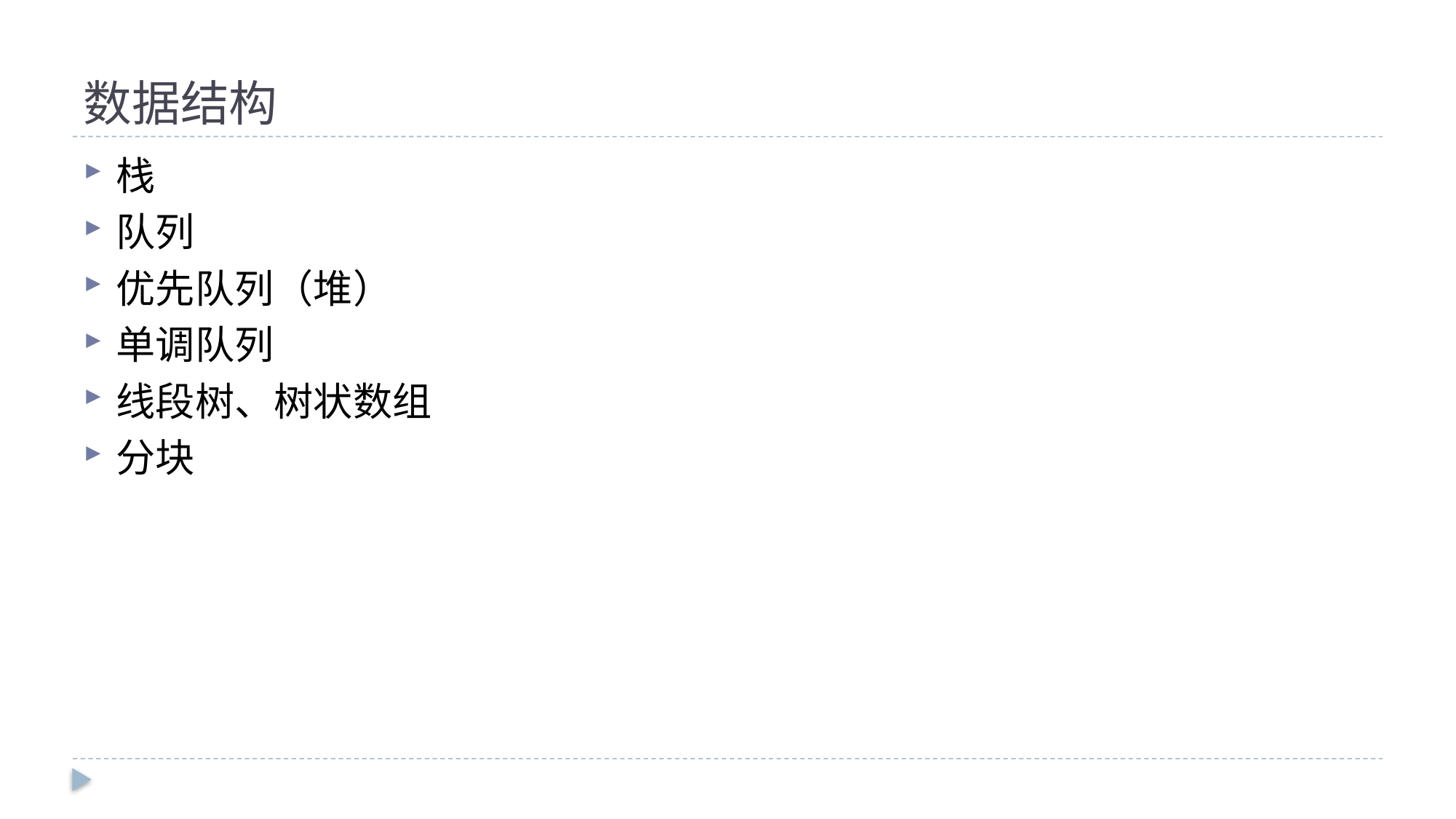

# 数据结构
栈
队列
优先队列（堆）
单调队列
线段树、树状数组
分块